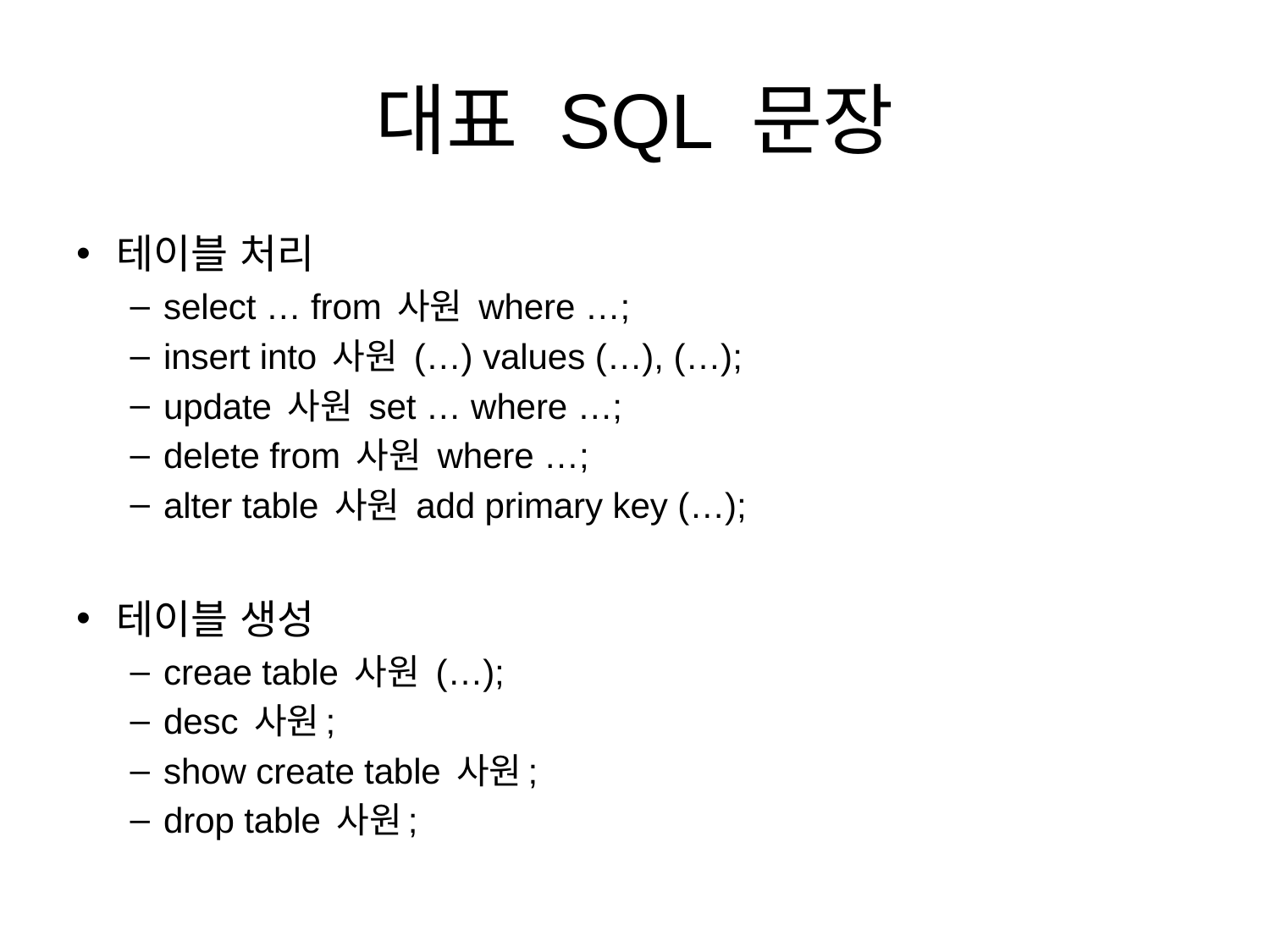

# 대표 SQL 문장
테이블 처리
select … from 사원 where …;
insert into 사원 (…) values (…), (…);
update 사원 set … where …;
delete from 사원 where …;
alter table 사원 add primary key (…);

테이블 생성
creae table 사원 (…);
desc 사원;
show create table 사원;
drop table 사원;